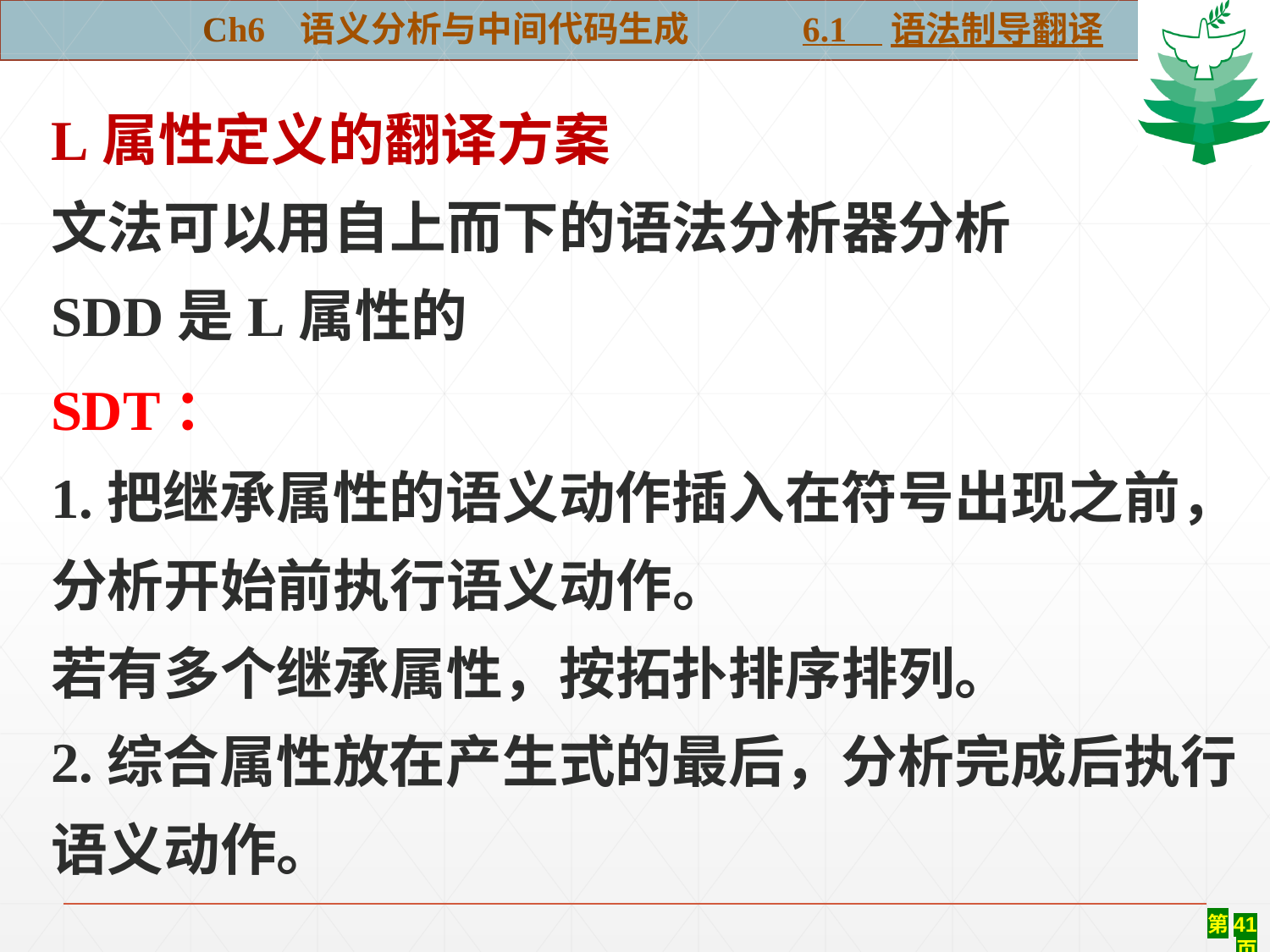

Ch6   语义分析与中间代码生成             6.1    语法制导翻译
L属性定义的翻译方案
文法可以用自上而下的语法分析器分析
SDD是L属性的
SDT：
1.把继承属性的语义动作插入在符号出现之前，分析开始前执行语义动作。
若有多个继承属性，按拓扑排序排列。
2.综合属性放在产生式的最后，分析完成后执行语义动作。